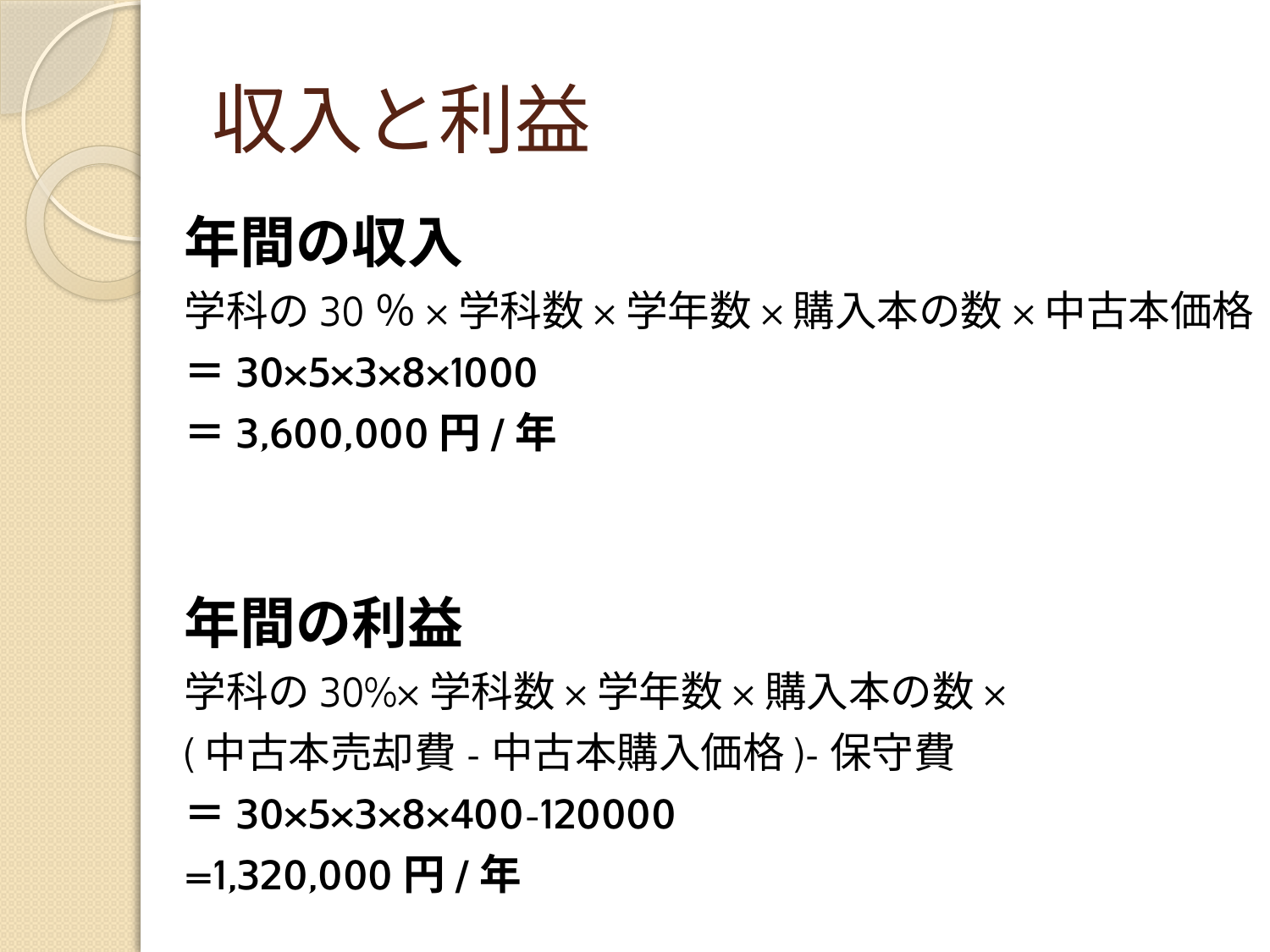

# 収入と利益
年間の収入
学科の30％×学科数×学年数×購入本の数×中古本価格
＝30×5×3×8×1000
＝3,600,000円/年

年間の利益
学科の30%×学科数×学年数×購入本の数×
(中古本売却費-中古本購入価格)-保守費
＝30×5×3×8×400-120000
=1,320,000円/年